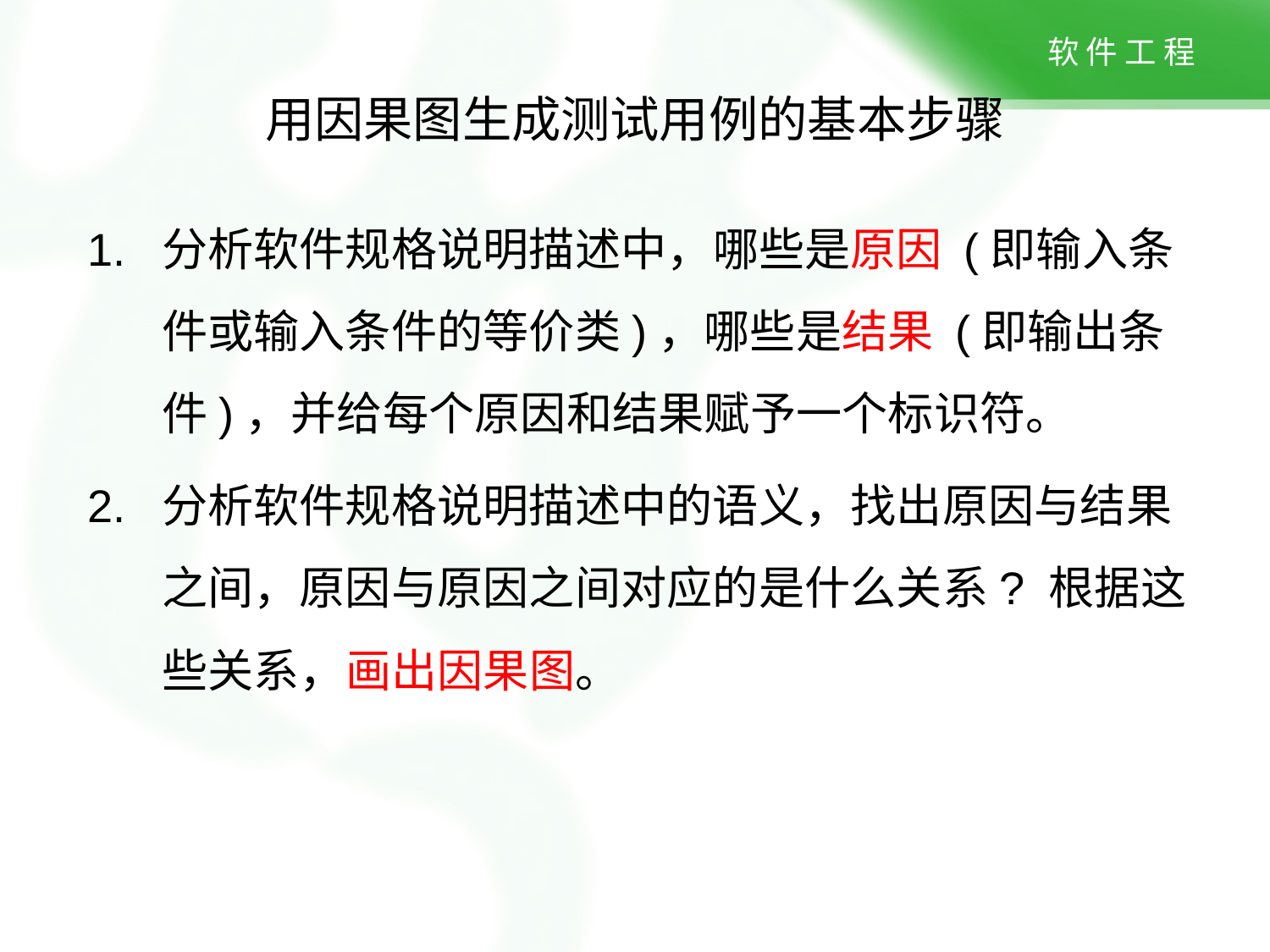

用因果图生成测试用例的基本步骤
分析软件规格说明描述中，哪些是原因 (即输入条件或输入条件的等价类)，哪些是结果 (即输出条件)，并给每个原因和结果赋予一个标识符。
分析软件规格说明描述中的语义，找出原因与结果之间，原因与原因之间对应的是什么关系? 根据这些关系，画出因果图。